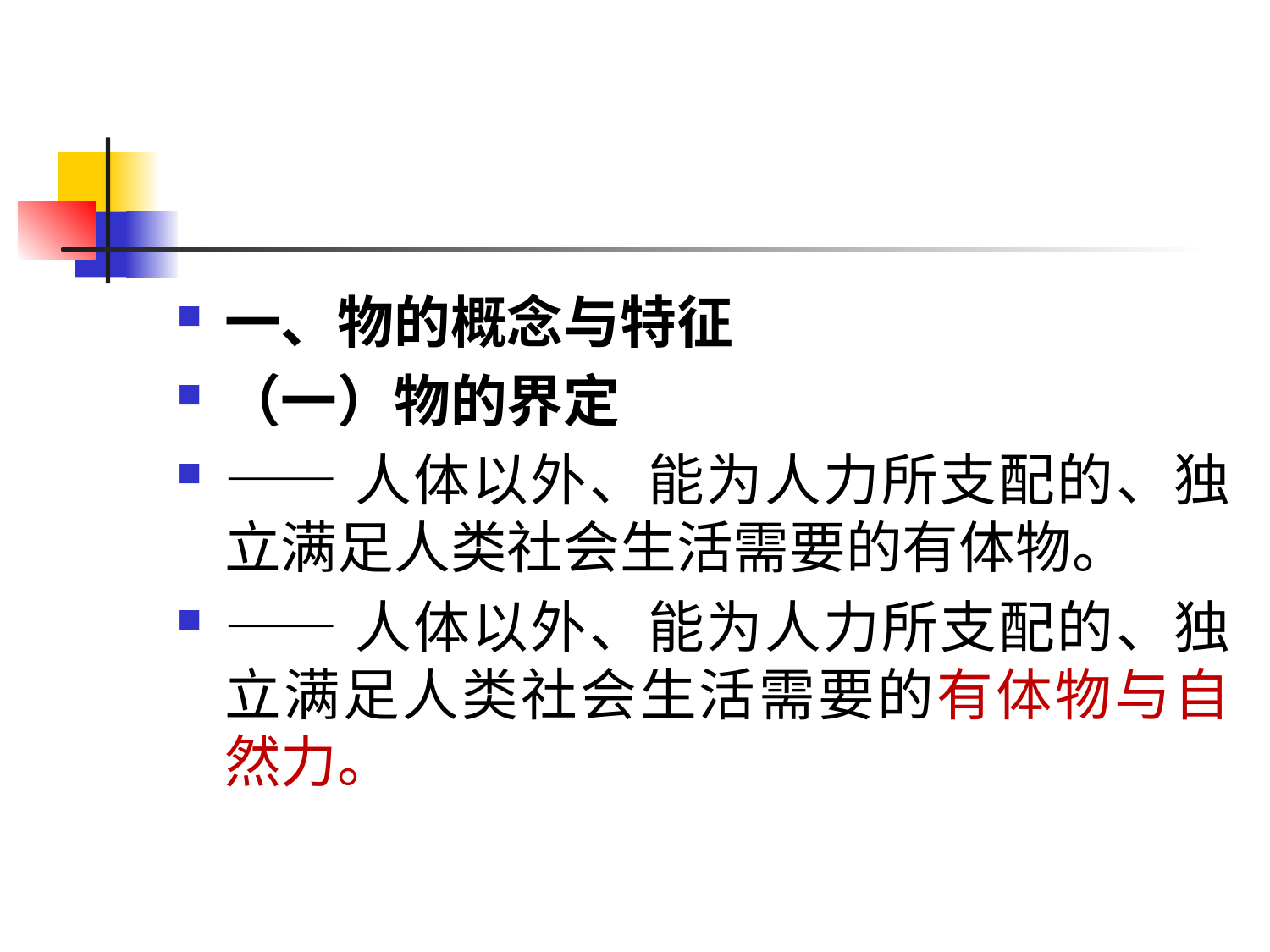

#
一、物的概念与特征
（一）物的界定
——人体以外、能为人力所支配的、独立满足人类社会生活需要的有体物。
——人体以外、能为人力所支配的、独立满足人类社会生活需要的有体物与自然力。